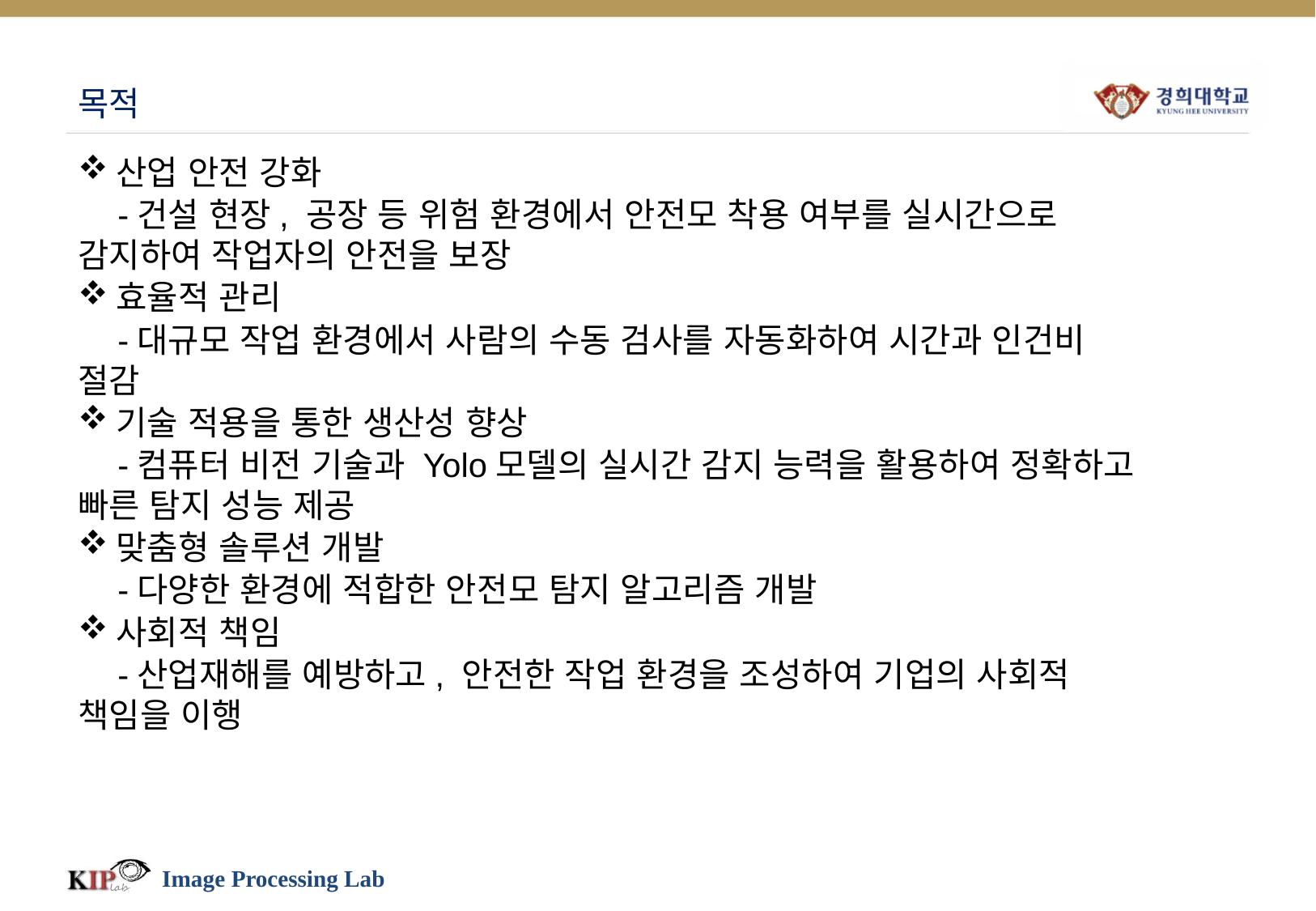

# 목적
산업 안전 강화
	-건설 현장, 공장 등 위험 환경에서 안전모 착용 여부를 실시간으로 감지하여 작업자의 안전을 보장
효율적 관리
	-대규모 작업 환경에서 사람의 수동 검사를 자동화하여 시간과 인건비 절감
기술 적용을 통한 생산성 향상
	-컴퓨터 비전 기술과 Yolo모델의 실시간 감지 능력을 활용하여 정확하고 빠른 탐지 성능 제공
맞춤형 솔루션 개발
	-다양한 환경에 적합한 안전모 탐지 알고리즘 개발
사회적 책임
	-산업재해를 예방하고, 안전한 작업 환경을 조성하여 기업의 사회적 책임을 이행
Image Processing Lab